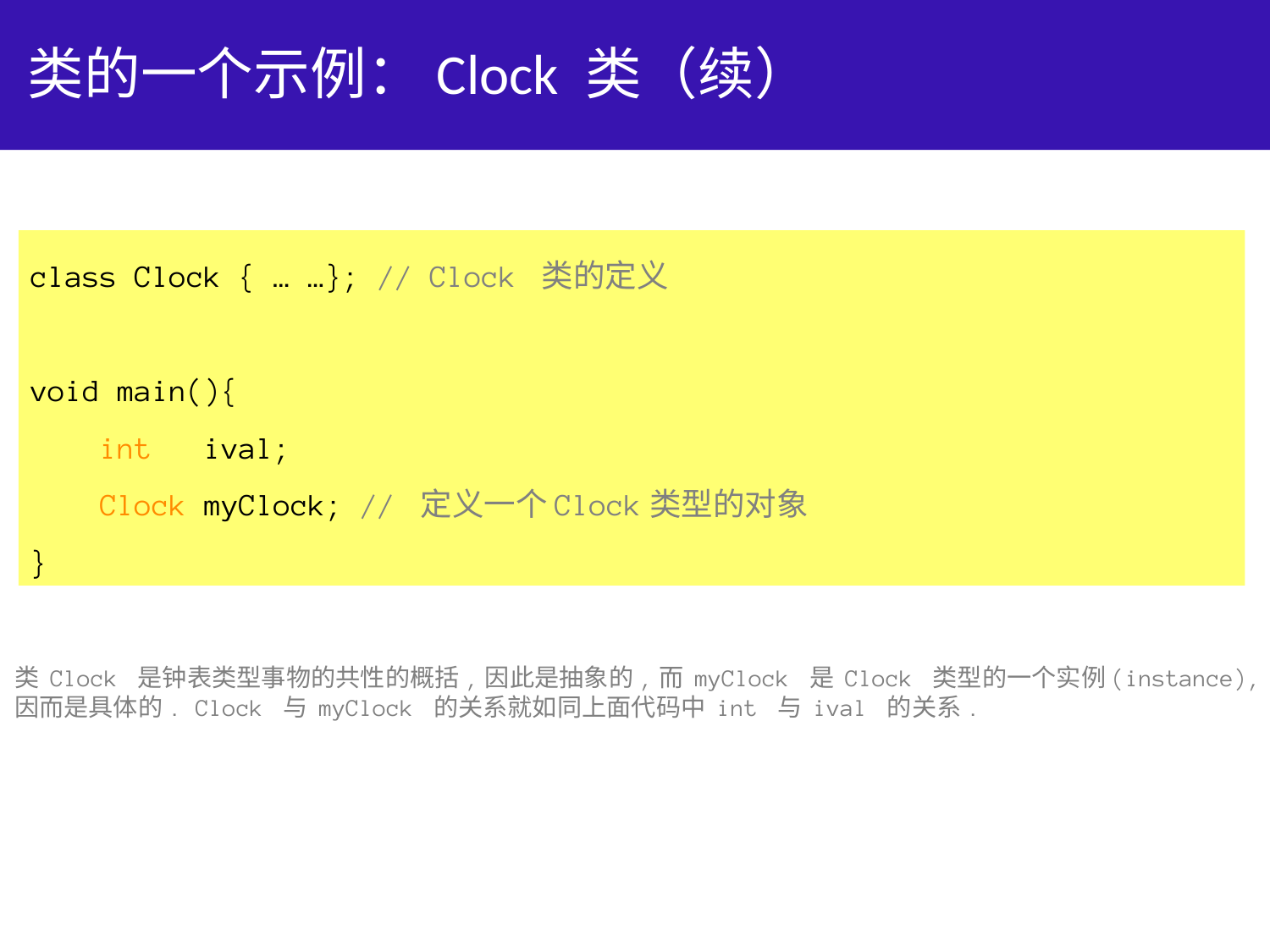

# 类的一个示例：Clock 类（续）
class Clock { … …}; // Clock 类的定义

void main(){
    int   ival;
    Clock myClock; // 定义一个Clock类型的对象
}
类 Clock 是钟表类型事物的共性的概括,因此是抽象的,而 myClock 是 Clock 类型的一个实例(instance),
因而是具体的. Clock 与 myClock 的关系就如同上面代码中 int 与 ival 的关系.
8